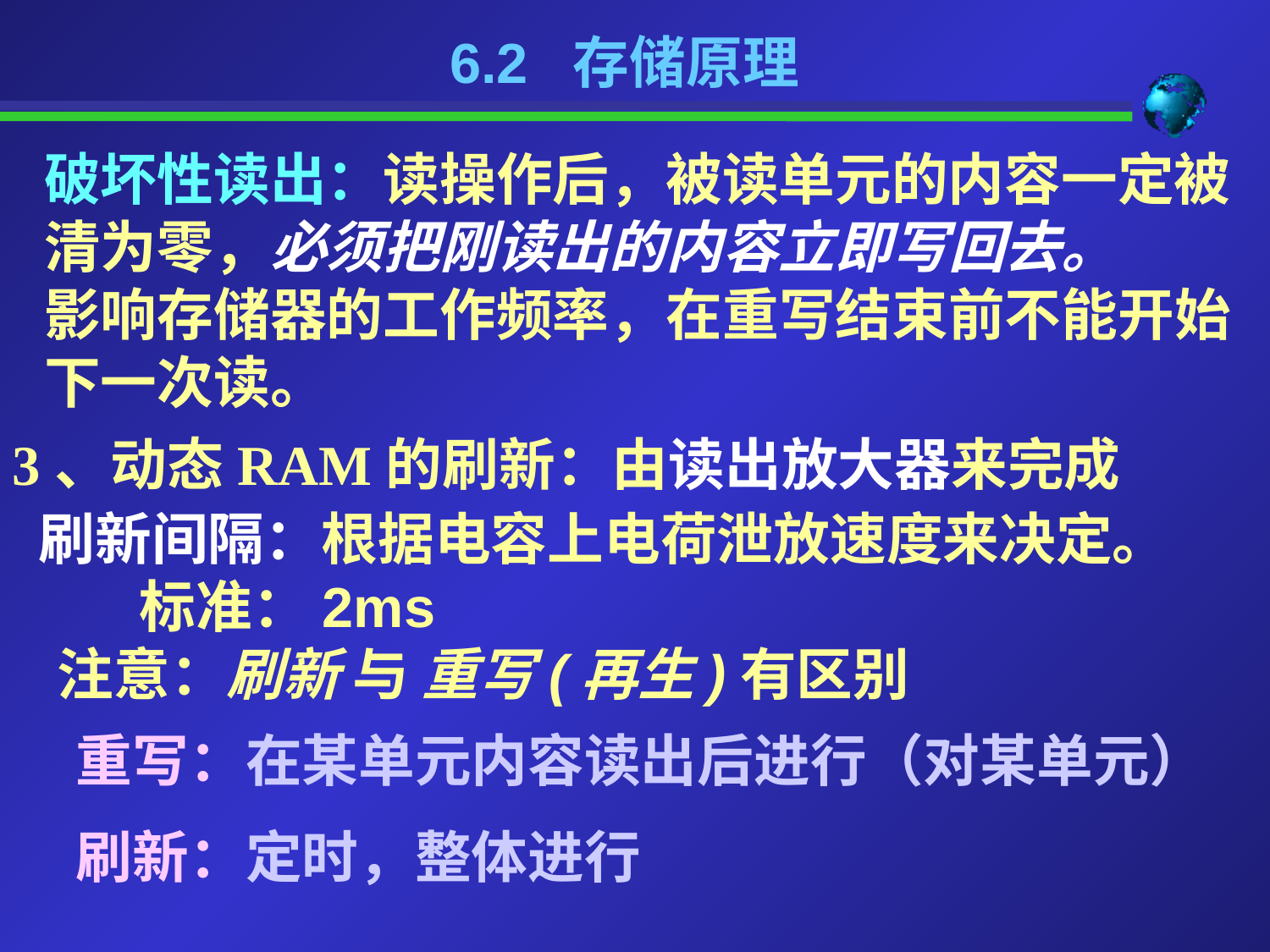

6.2  存储原理
破坏性读出：读操作后，被读单元的内容一定被清为零，必须把刚读出的内容立即写回去。
影响存储器的工作频率，在重写结束前不能开始下一次读。
3、动态RAM的刷新：由读出放大器来完成
 刷新间隔：根据电容上电荷泄放速度来决定。
	标准：2ms
  注意：刷新 与 重写(再生)有区别
重写：在某单元内容读出后进行（对某单元）
刷新：定时，整体进行
18